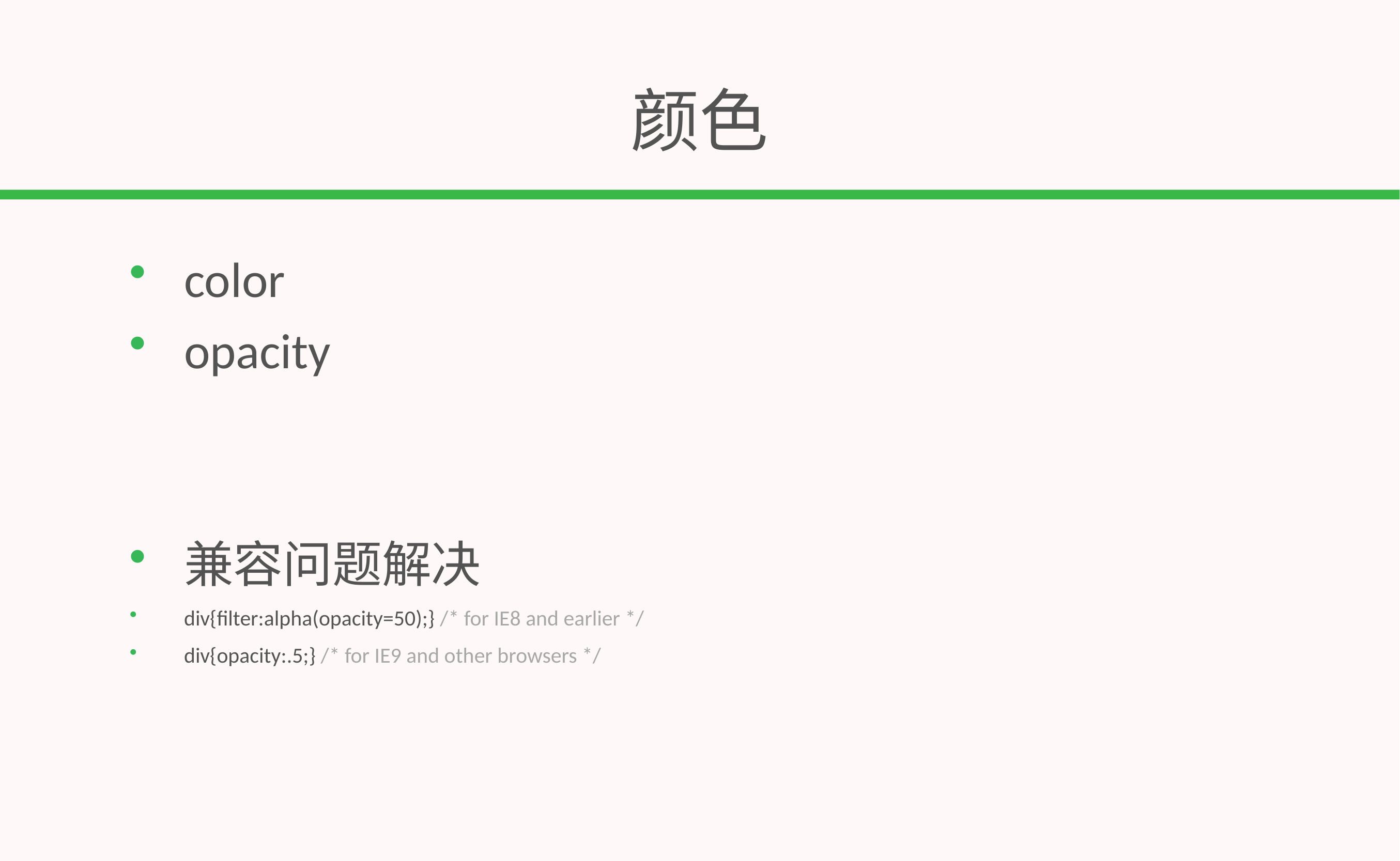

# 颜色
color
opacity

兼容问题解决
div{filter:alpha(opacity=50);} /* for IE8 and earlier */
div{opacity:.5;} /* for IE9 and other browsers */